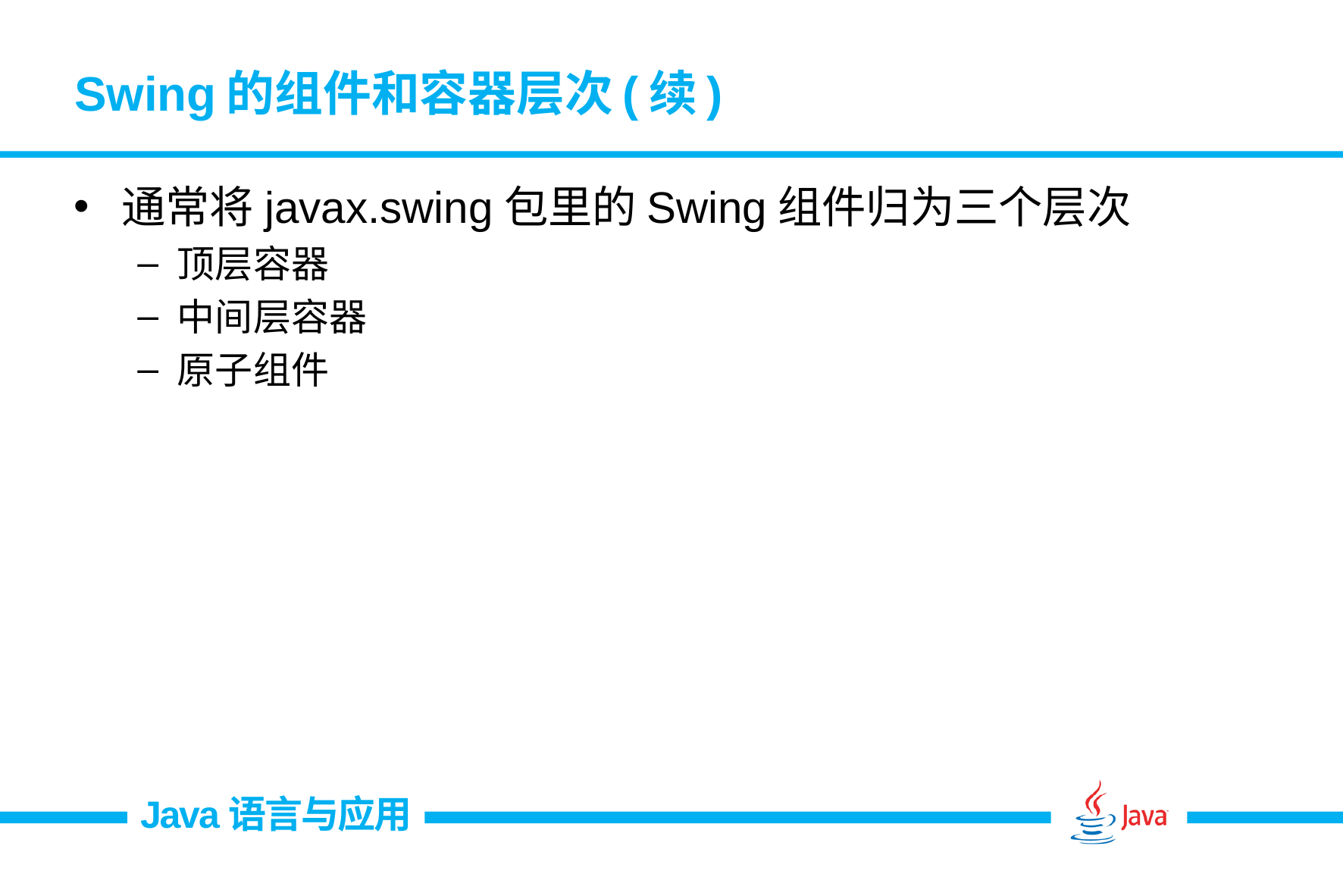

# Swing的组件和容器层次(续)
通常将javax.swing包里的Swing组件归为三个层次
顶层容器
中间层容器
原子组件